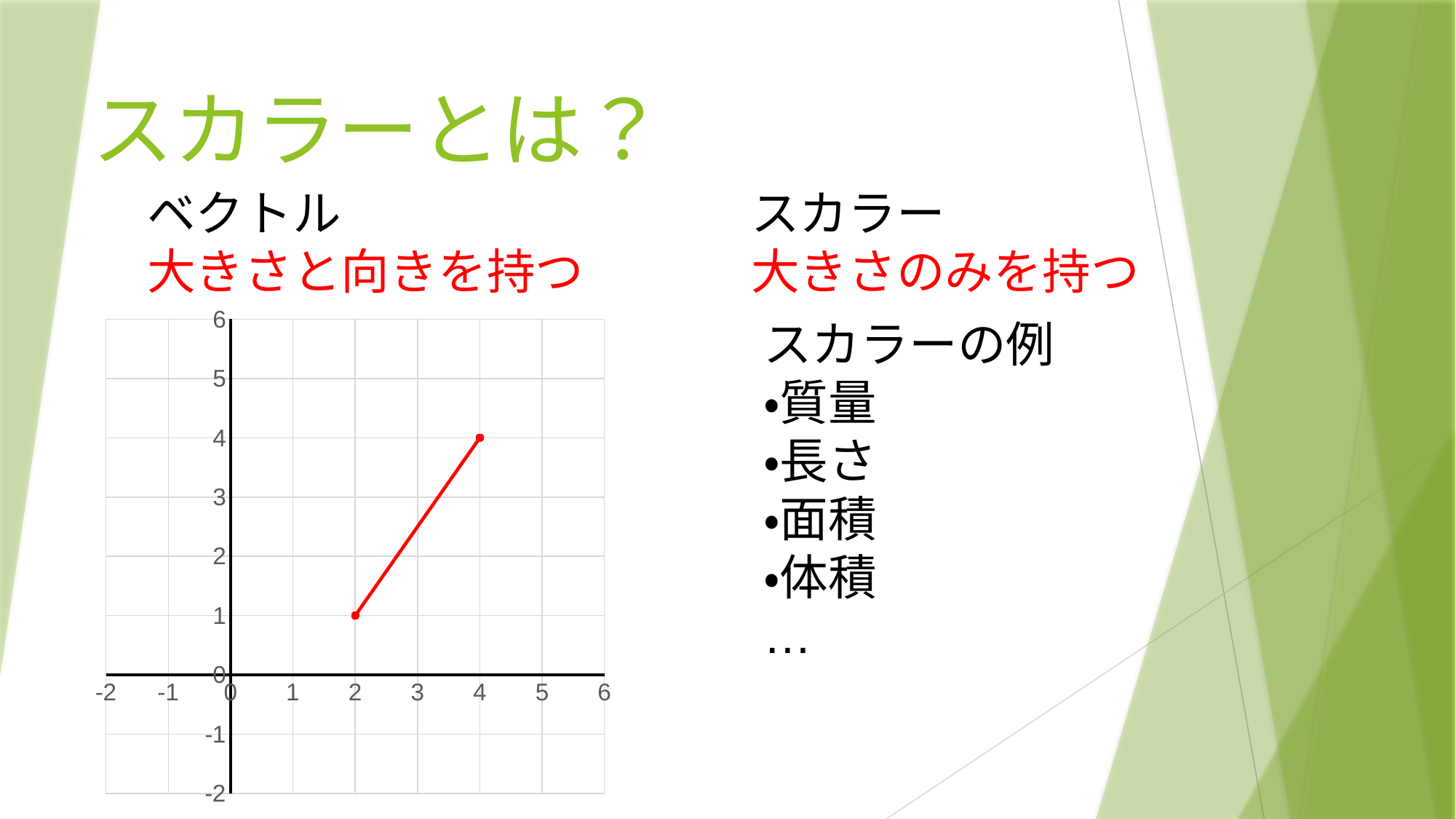

# スカラーとは？
ベクトル
大きさと向きを持つ
スカラー
大きさのみを持つ

### Chart

| Category | Yの値 |
|---|---|
スカラーの例
・質量
・長さ
・面積
・体積
…